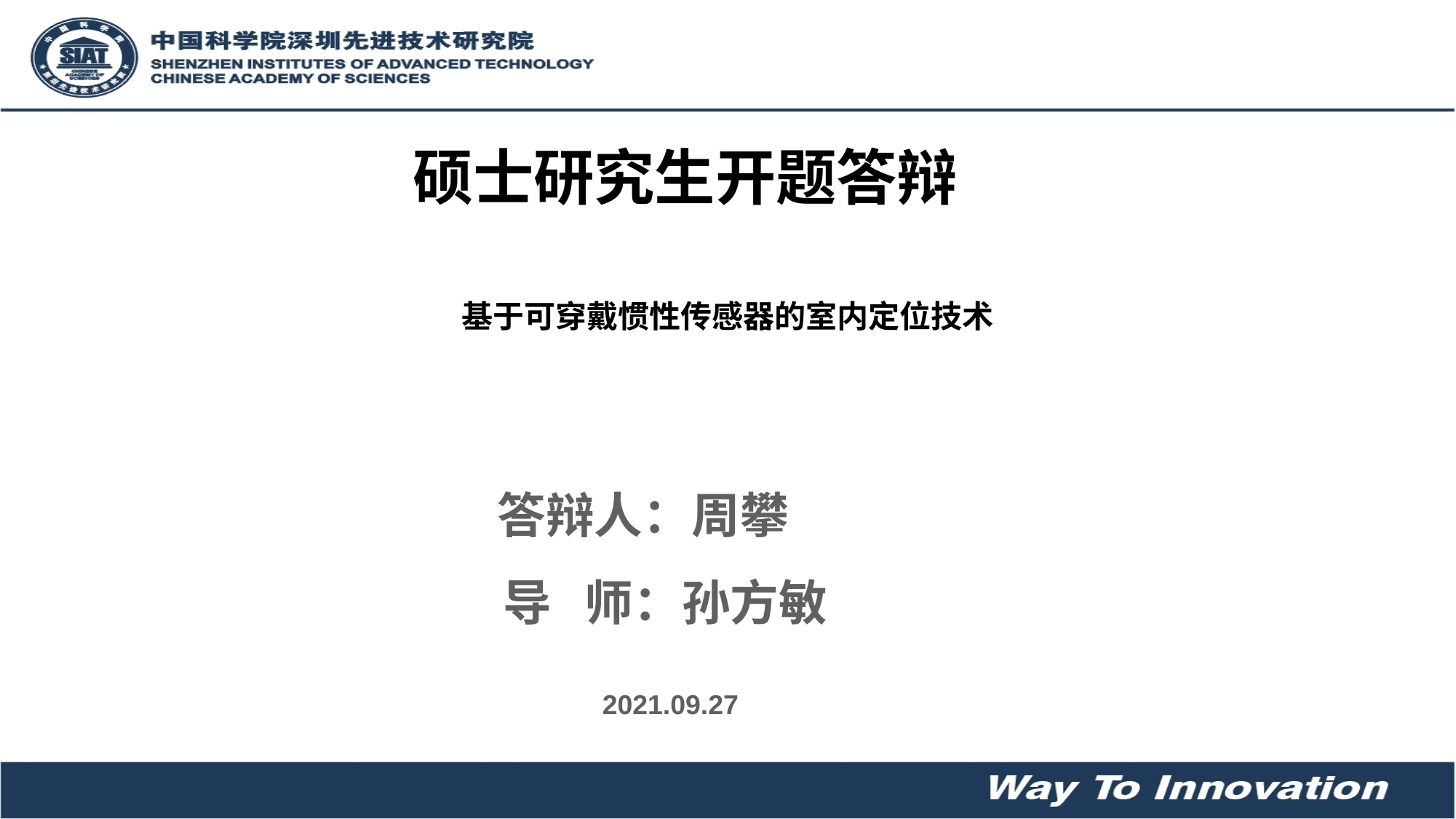

硕士研究生开题答辩
# 基于可穿戴惯性传感器的室内定位技术
答辩人：周攀
   导   师：孙方敏
2021.09.27